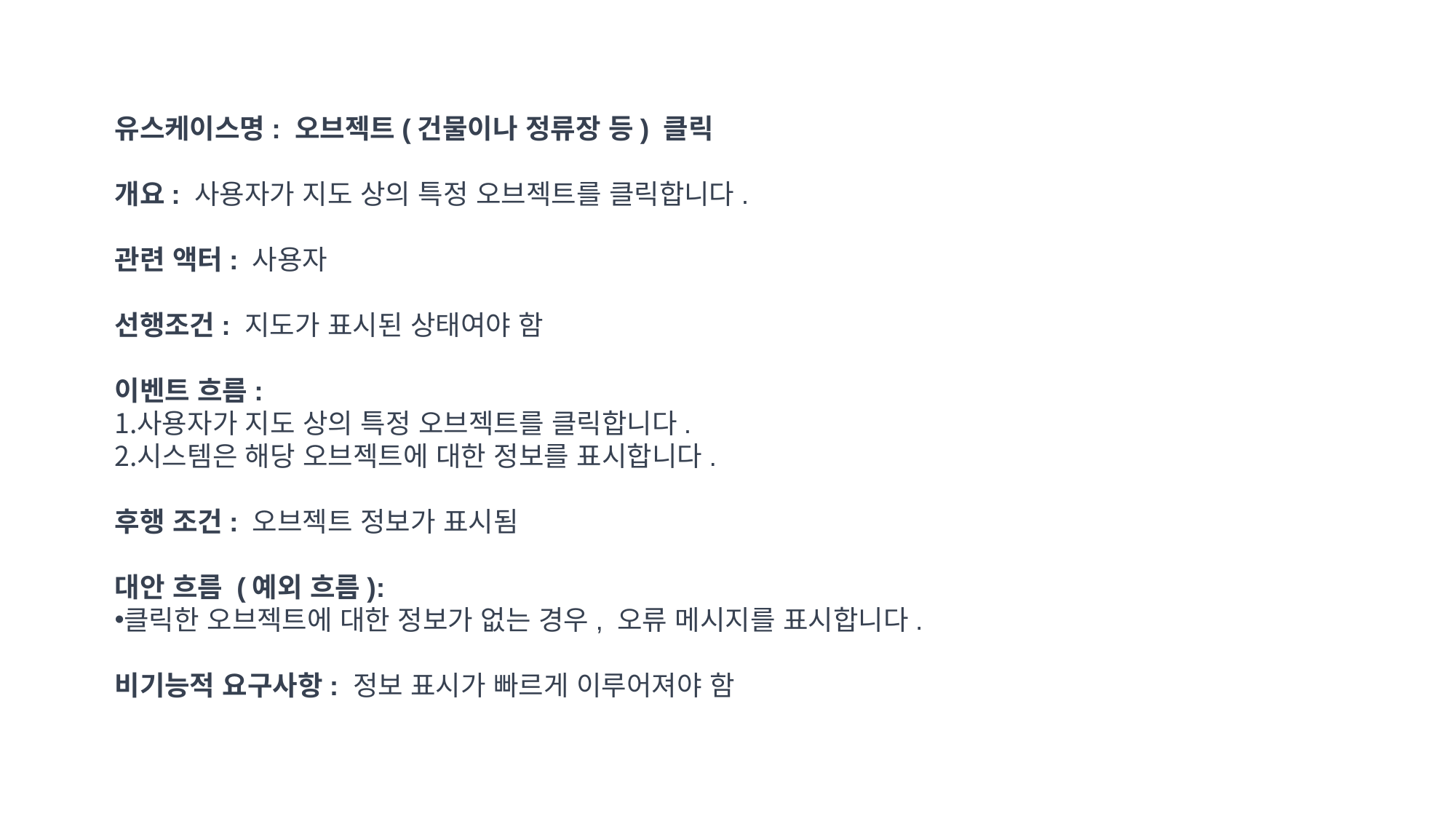

유스케이스명: 오브젝트(건물이나 정류장 등) 클릭

개요: 사용자가 지도 상의 특정 오브젝트를 클릭합니다.

관련 액터: 사용자

선행조건: 지도가 표시된 상태여야 함

이벤트 흐름:
사용자가 지도 상의 특정 오브젝트를 클릭합니다.
시스템은 해당 오브젝트에 대한 정보를 표시합니다.

후행 조건: 오브젝트 정보가 표시됨

대안 흐름 (예외 흐름):
클릭한 오브젝트에 대한 정보가 없는 경우, 오류 메시지를 표시합니다.

비기능적 요구사항: 정보 표시가 빠르게 이루어져야 함